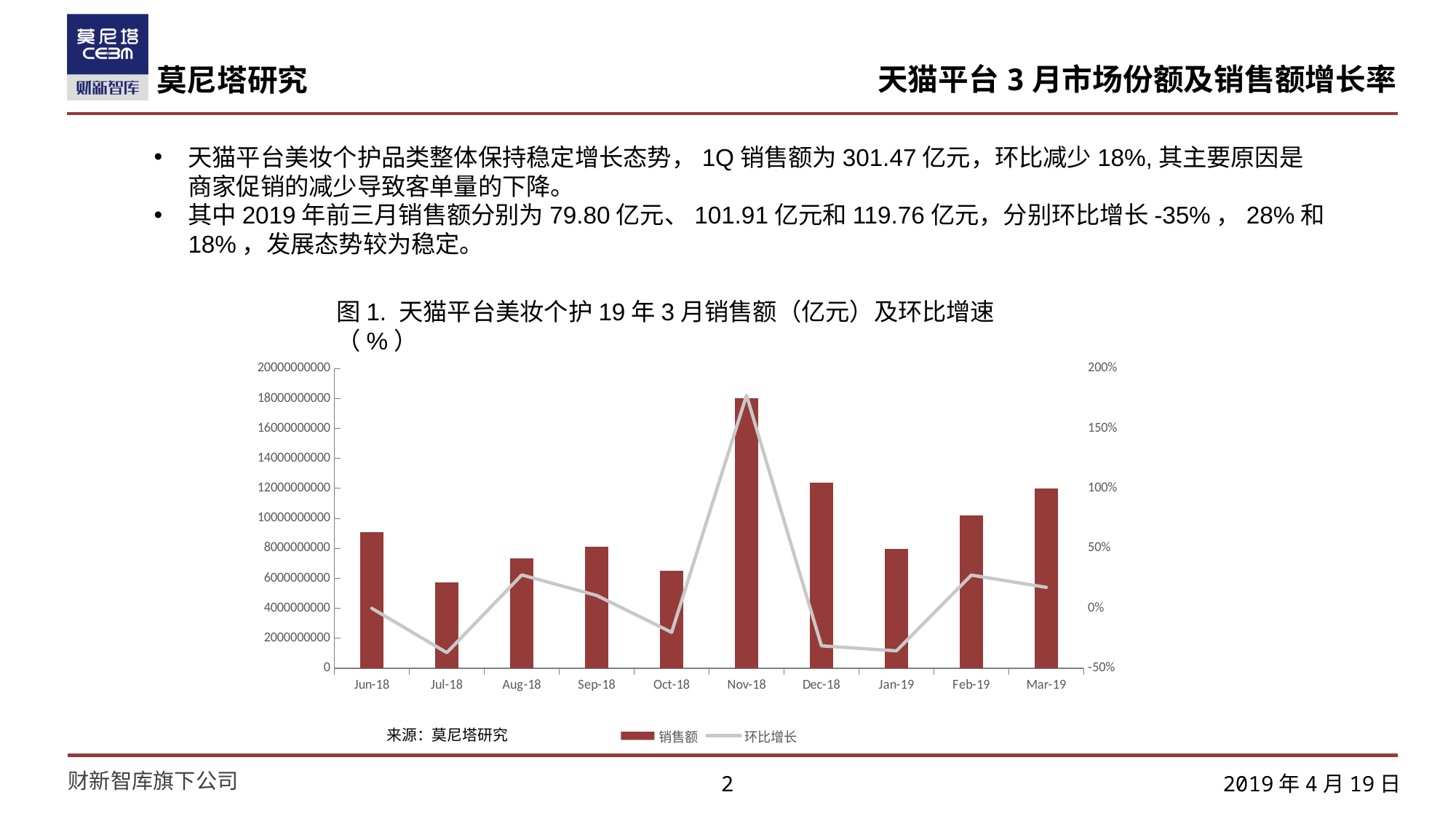

# 天猫平台3月市场份额及销售额增长率
天猫平台美妆个护品类整体保持稳定增长态势，1Q销售额为301.47亿元，环比减少18%,其主要原因是商家促销的减少导致客单量的下降。
其中2019年前三月销售额分别为79.80亿元、101.91亿元和119.76亿元，分别环比增长-35%，28%和18%，发展态势较为稳定。
图1. 天猫平台美妆个护19年3月销售额（亿元）及环比增速（%）

### Chart

| Category | 销售额 | 环比增长 |
|---|---|---|
| 43252.0 | 9083909054.0 | 0.0 |
| 43282.0 | 5727011900.0 | -0.36954323673263 |
| 43313.0 | 7321321033.0 | 0.278384113886685 |
| 43344.0 | 8109008679.0 | 0.10758818558148 |
| 43374.0 | 6482488171.0 | -0.200581917270877 |
| 43405.0 | 17999409487.0 | 1.776620490805058 |
| 43435.0 | 12368417866.0 | -0.312843131051991 |
| 43466.0 | 7980081712.0 | -0.354801737905643 |
| 43497.0 | 10191594259.0 | 0.277129060429851 |
| 43525.0 | 11976069624.0 | 0.175092857864133 |
来源：莫尼塔研究
2
2019年4月19日